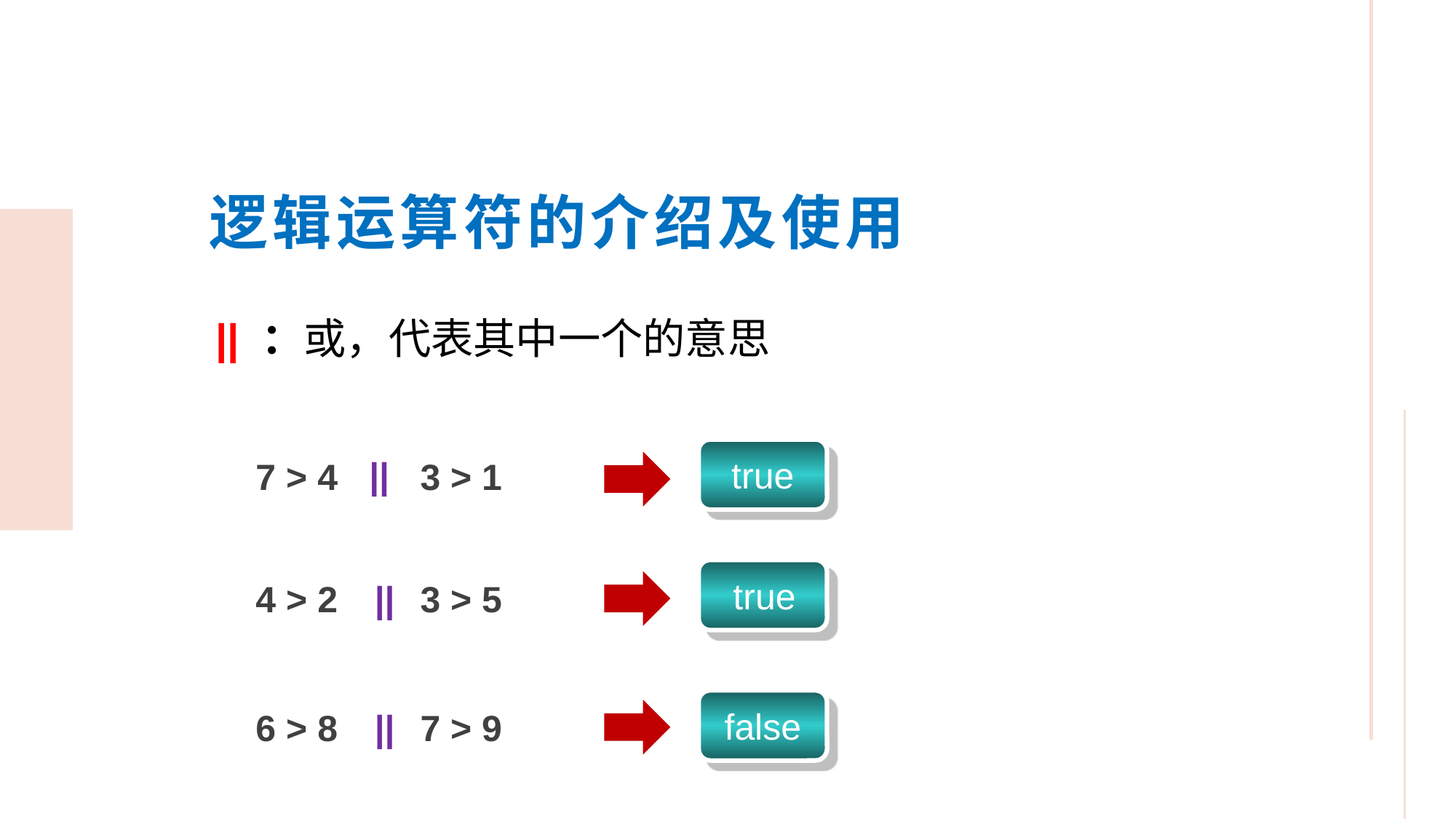

逻辑运算符的介绍及使用
|| ：或，代表其中一个的意思
true
||
3 > 1
7 > 4

  true
||
3 > 5
4 > 2

false
||
7 > 9
6 > 8